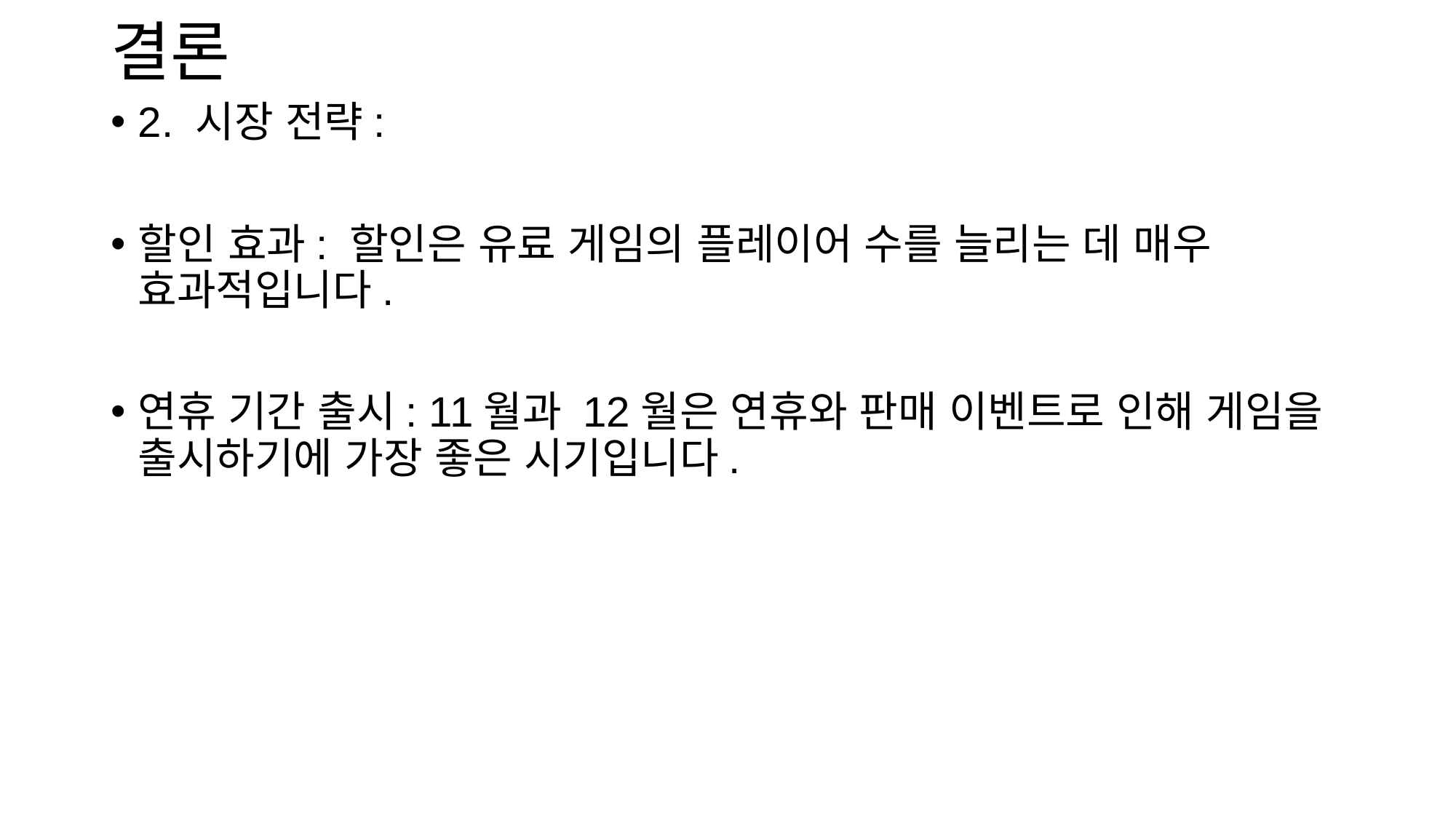

# 결론
2. 시장 전략:

할인 효과: 할인은 유료 게임의 플레이어 수를 늘리는 데 매우 효과적입니다.

연휴 기간 출시: 11월과 12월은 연휴와 판매 이벤트로 인해 게임을 출시하기에 가장 좋은 시기입니다.